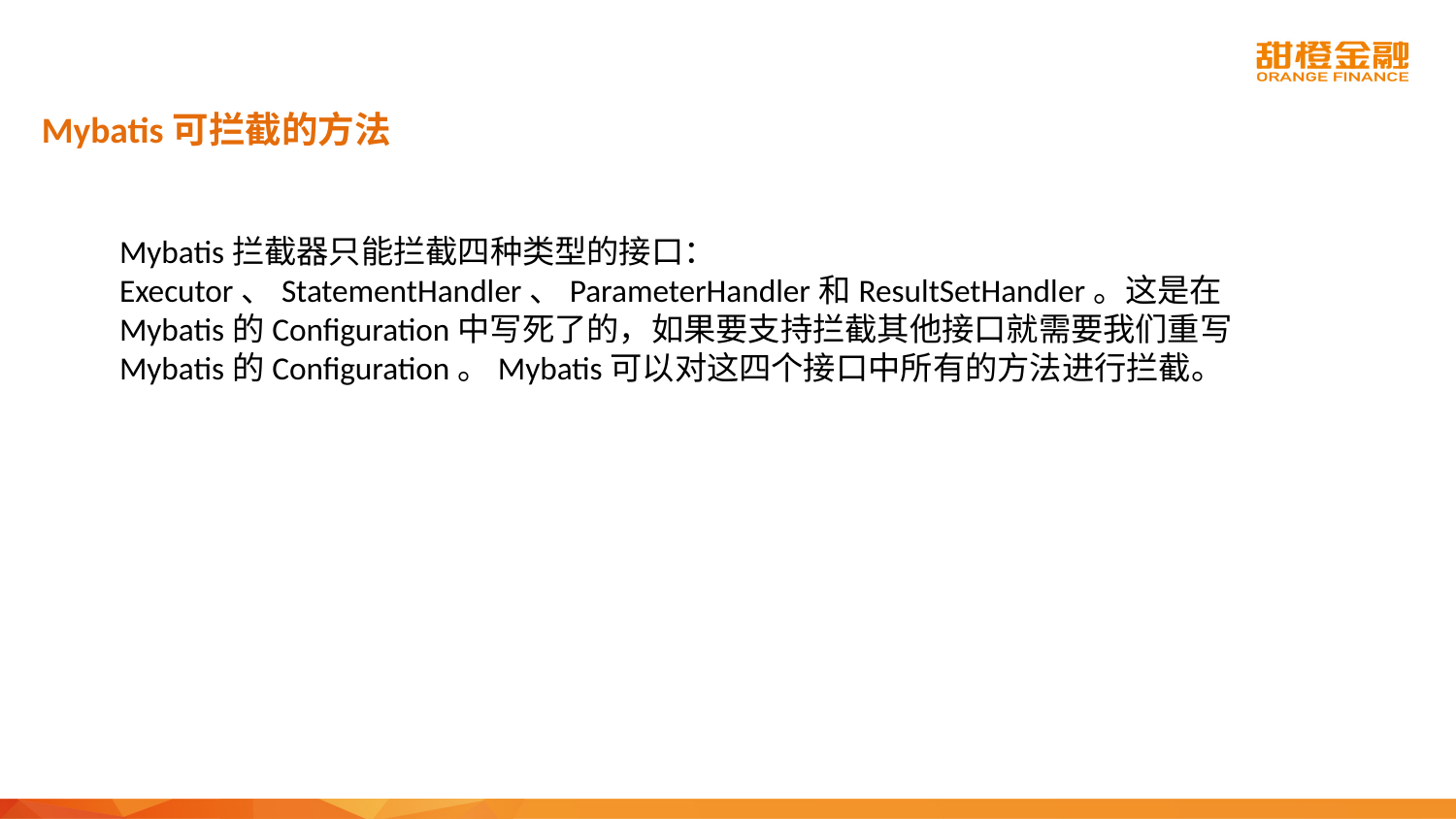

# Mybatis可拦截的方法
Mybatis拦截器只能拦截四种类型的接口：Executor、StatementHandler、ParameterHandler和ResultSetHandler。这是在Mybatis的Configuration中写死了的，如果要支持拦截其他接口就需要我们重写Mybatis的Configuration。Mybatis可以对这四个接口中所有的方法进行拦截。